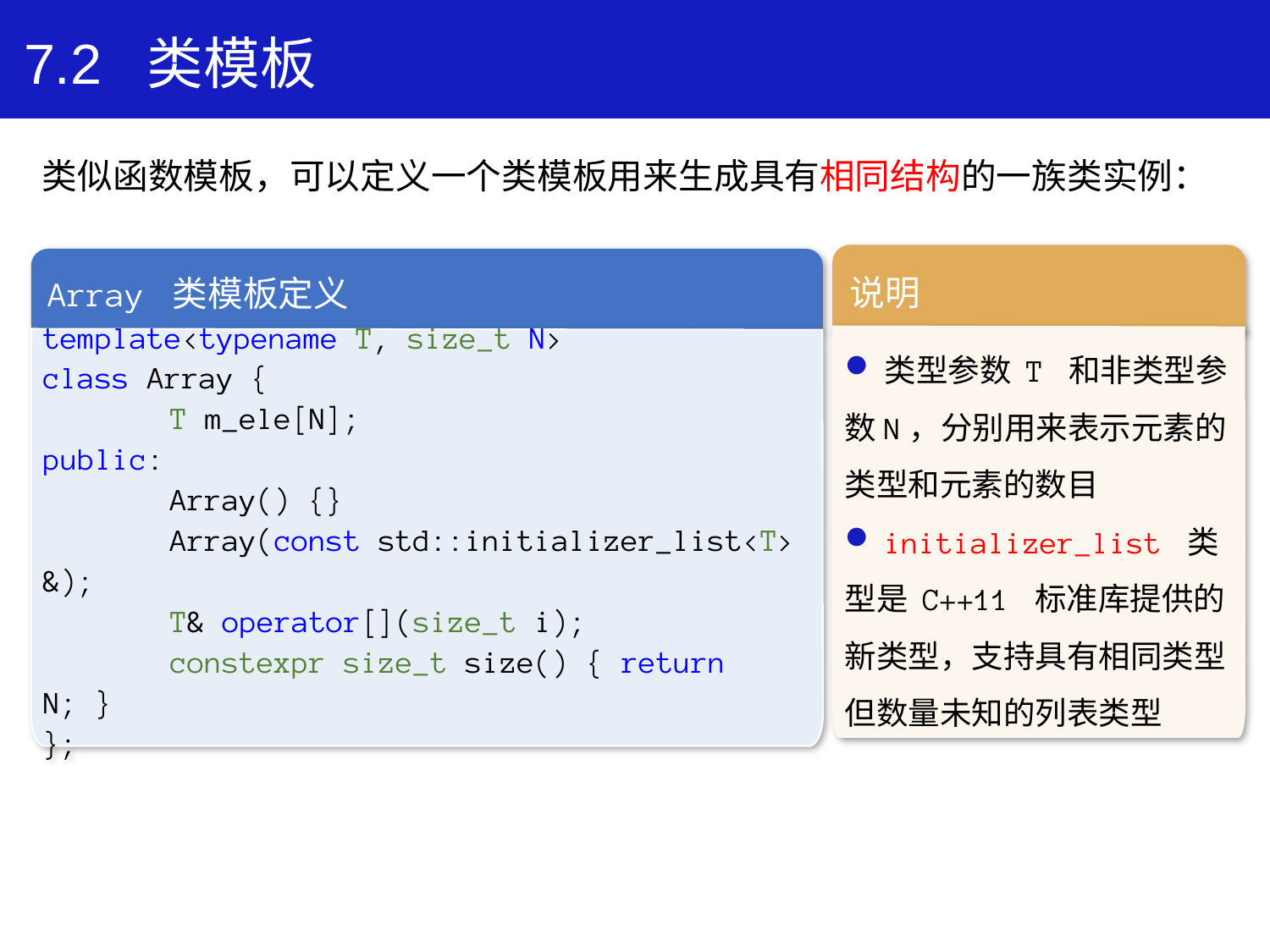

7.2  类模板
类似函数模板，可以定义一个类模板用来生成具有相同结构的一族类实例：
学习目标
说明
类型参数 T 和非类型参
数N，分别用来表示元素的类型和元素的数目
initializer_list 类
型是 C++11 标准库提供的新类型，支持具有相同类型但数量未知的列表类型
Array 类模板定义
template<typename T, size_t N>
class Array {
	T m_ele[N];
public:
	Array() {}
	Array(const std::initializer_list<T> &);
	T& operator[](size_t i);
	constexpr size_t size() { return N; }
};
27